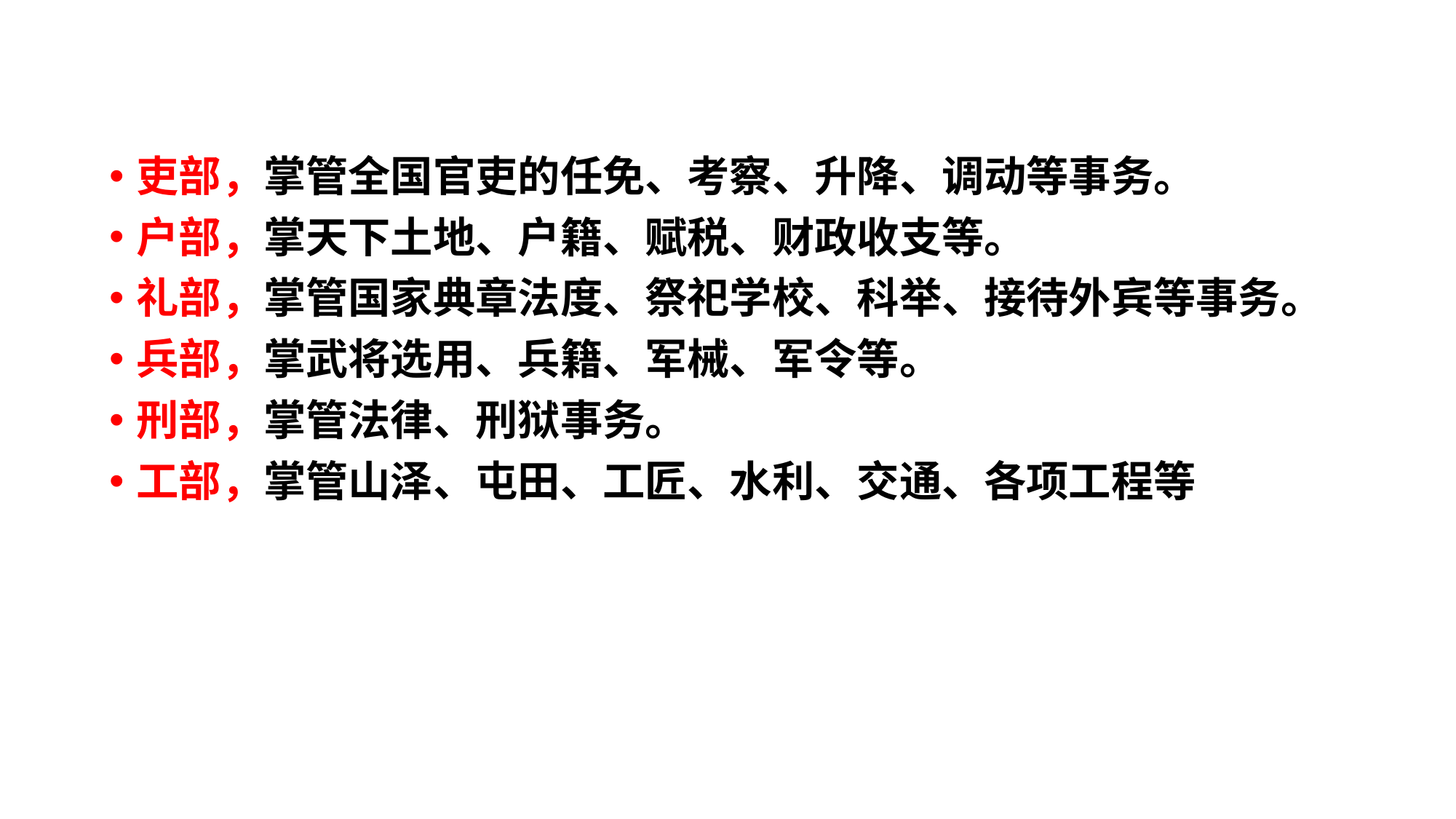

吏部，掌管全国官吏的任免、考察、升降、调动等事务。
户部，掌天下土地、户籍、赋税、财政收支等。
礼部，掌管国家典章法度、祭祀学校、科举、接待外宾等事务。
兵部，掌武将选用、兵籍、军械、军令等。
刑部，掌管法律、刑狱事务。
工部，掌管山泽、屯田、工匠、水利、交通、各项工程等